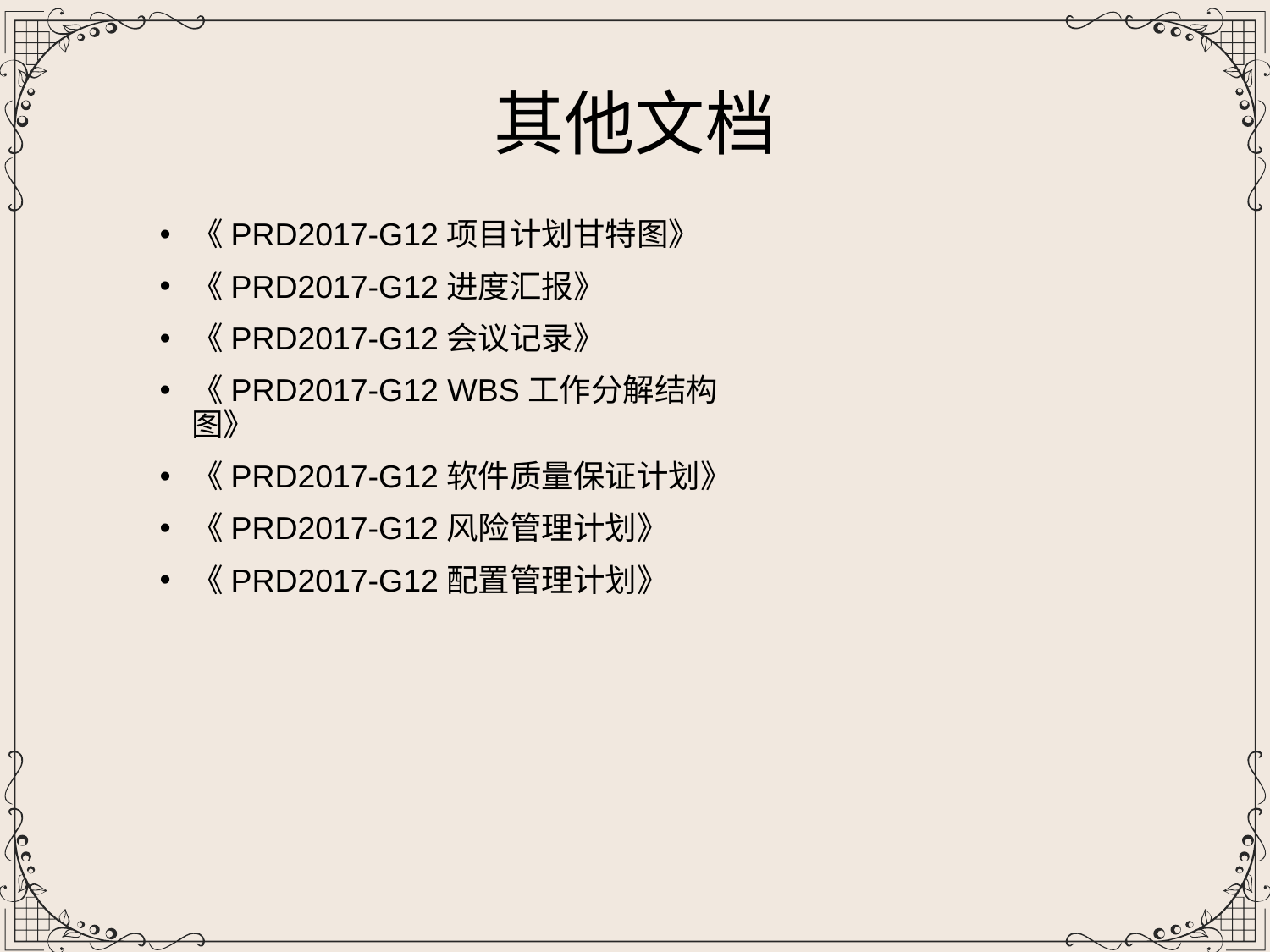

其他文档
《PRD2017-G12项目计划甘特图》
《PRD2017-G12进度汇报》
《PRD2017-G12会议记录》
《PRD2017-G12 WBS工作分解结构图》
《PRD2017-G12软件质量保证计划》
《PRD2017-G12风险管理计划》
《PRD2017-G12配置管理计划》